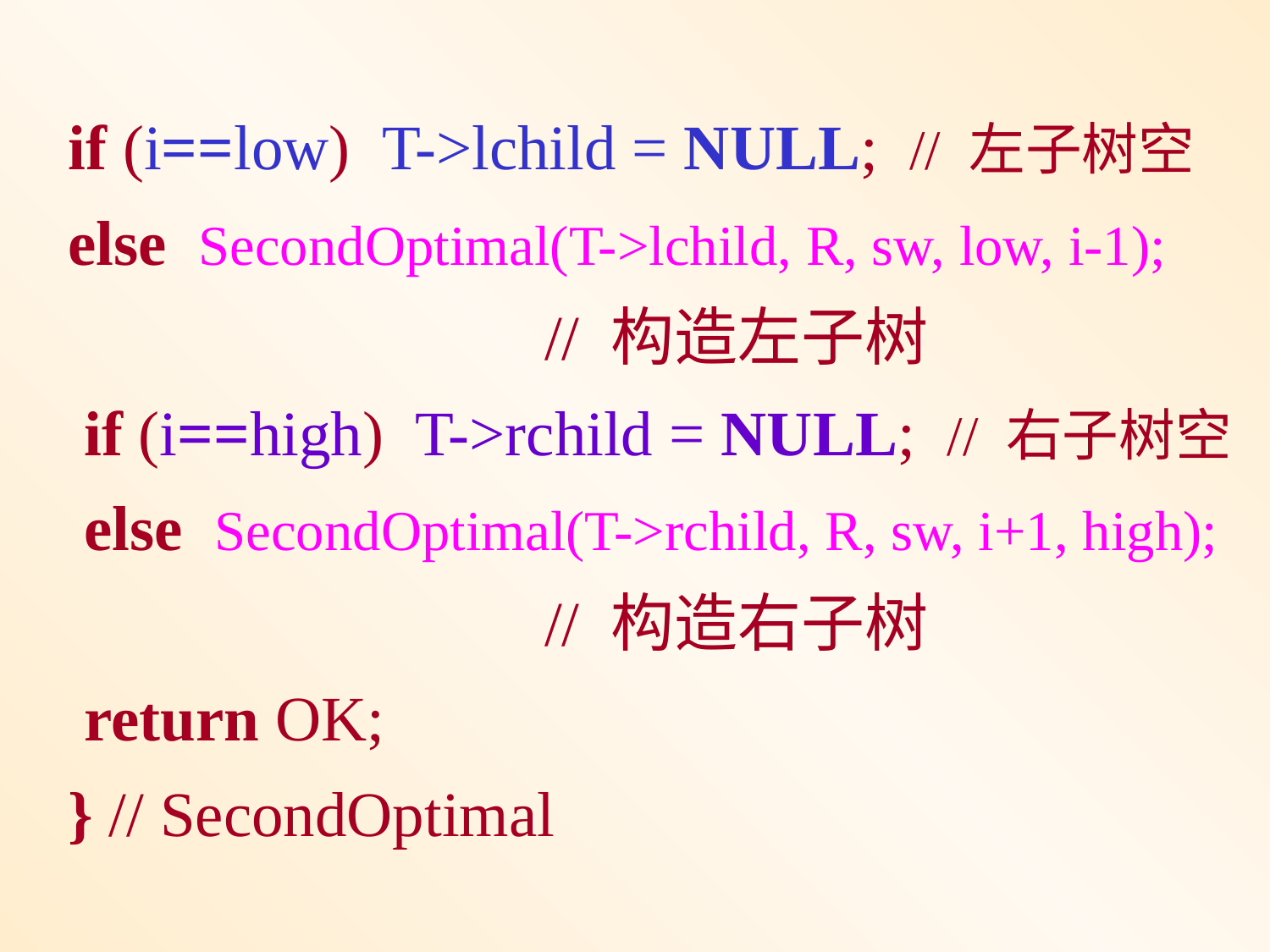

if (i==low)  T->lchild = NULL;  // 左子树空
else  SecondOptimal(T->lchild, R, sw, low, i-1);
                              // 构造左子树
 if (i==high)  T->rchild = NULL;  // 右子树空
 else  SecondOptimal(T->rchild, R, sw, i+1, high);
                              // 构造右子树
 return OK;
} // SecondOptimal